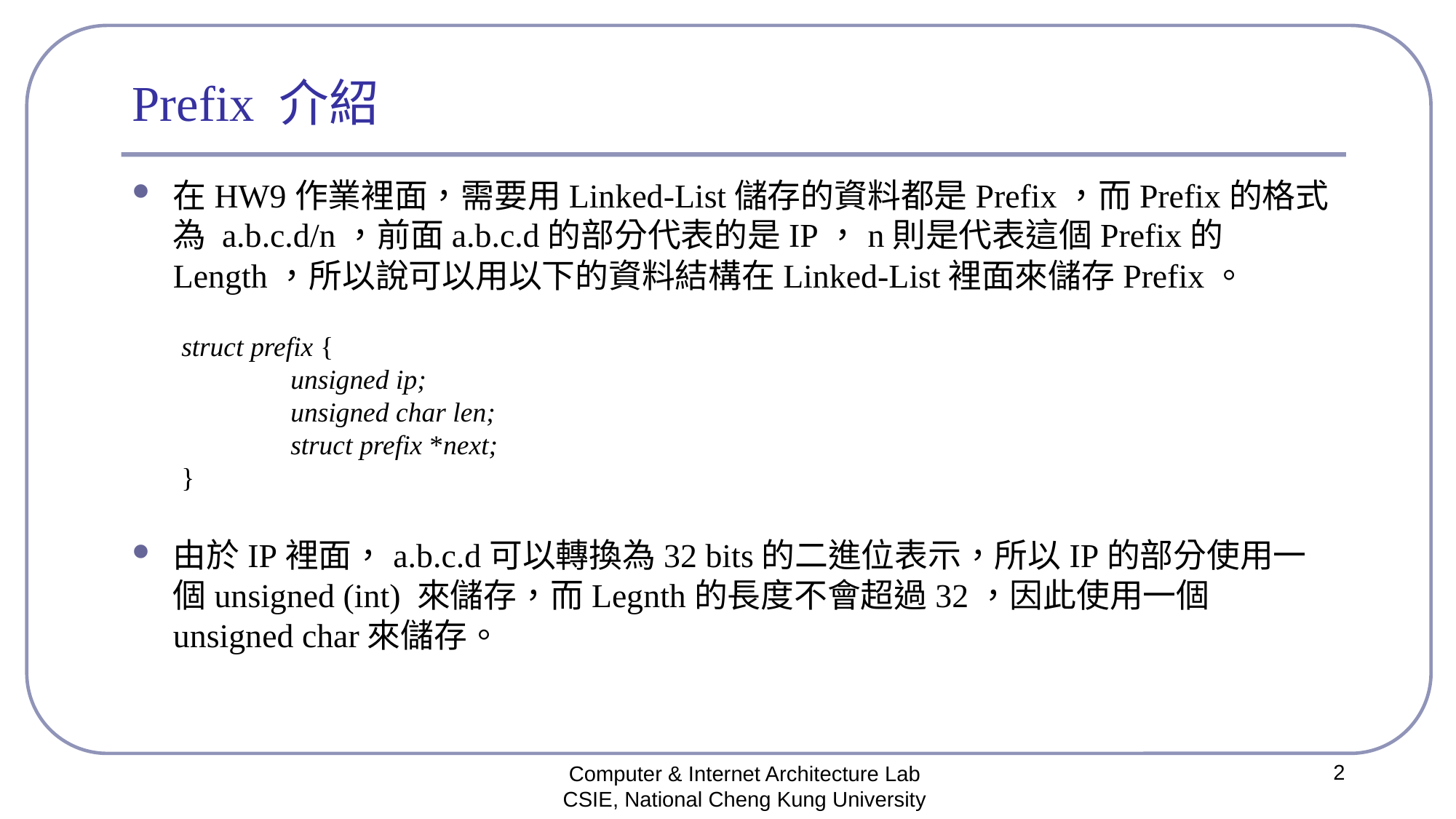

# Prefix 介紹
在HW9作業裡面，需要用Linked-List儲存的資料都是Prefix，而Prefix的格式為 a.b.c.d/n，前面a.b.c.d的部分代表的是IP，n則是代表這個Prefix的Length，所以說可以用以下的資料結構在Linked-List裡面來儲存Prefix。

由於IP裡面，a.b.c.d可以轉換為32 bits的二進位表示，所以IP的部分使用一個unsigned (int) 來儲存，而Legnth的長度不會超過32，因此使用一個unsigned char來儲存。

struct prefix {
	unsigned ip;
	unsigned char len;
	struct prefix *next;
}

2
Computer & Internet Architecture Lab
CSIE, National Cheng Kung University